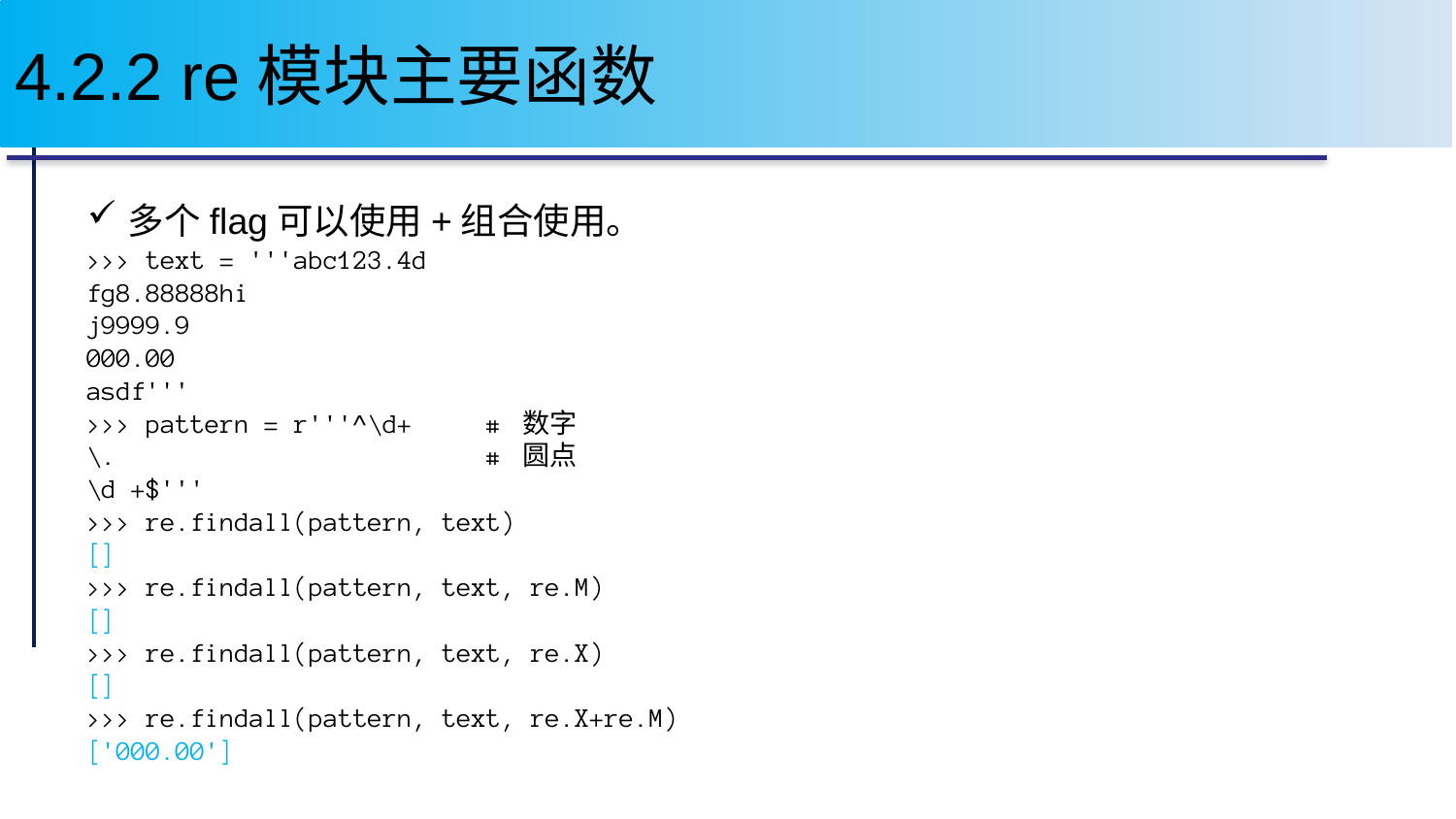

100
# 4.2.2 re模块主要函数
多个flag可以使用+组合使用。
>>> text = '''abc123.4d
fg8.88888hi
j9999.9
000.00
asdf'''
>>> pattern = r'''^\d+     # 数字
\.                         # 圆点
\d +$'''
>>> re.findall(pattern, text)
[]
>>> re.findall(pattern, text, re.M)
[]
>>> re.findall(pattern, text, re.X)
[]
>>> re.findall(pattern, text, re.X+re.M)
['000.00']